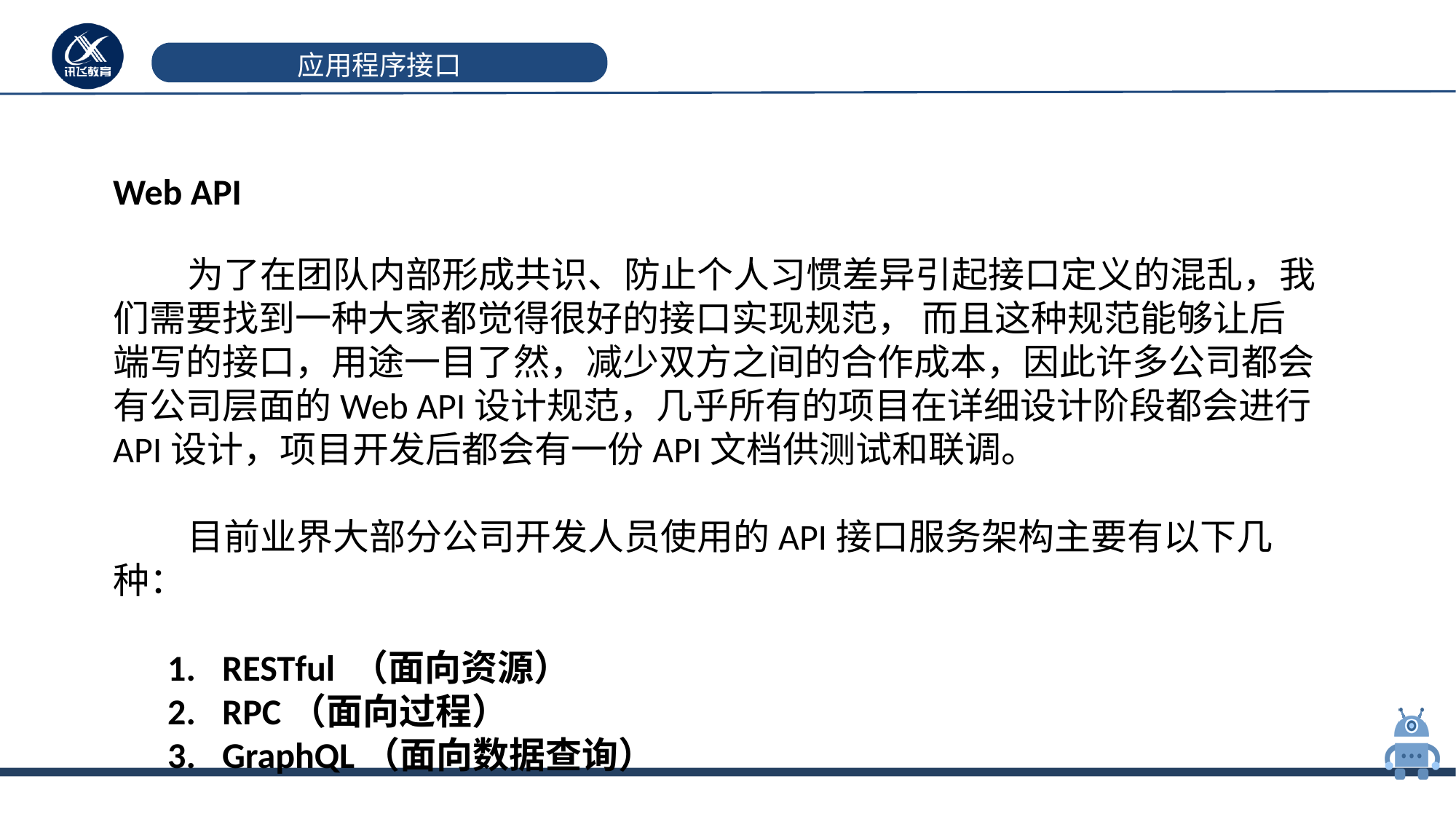

# 应用程序接口
Web API
        为了在团队内部形成共识、防止个人习惯差异引起接口定义的混乱，我们需要找到一种大家都觉得很好的接口实现规范， 而且这种规范能够让后端写的接口，用途一目了然，减少双方之间的合作成本，因此许多公司都会有公司层面的Web API设计规范，几乎所有的项目在详细设计阶段都会进行API设计，项目开发后都会有一份API文档供测试和联调。

        目前业界大部分公司开发人员使用的API接口服务架构主要有以下几种：

RESTful （面向资源）
RPC（面向过程）
GraphQL（面向数据查询）